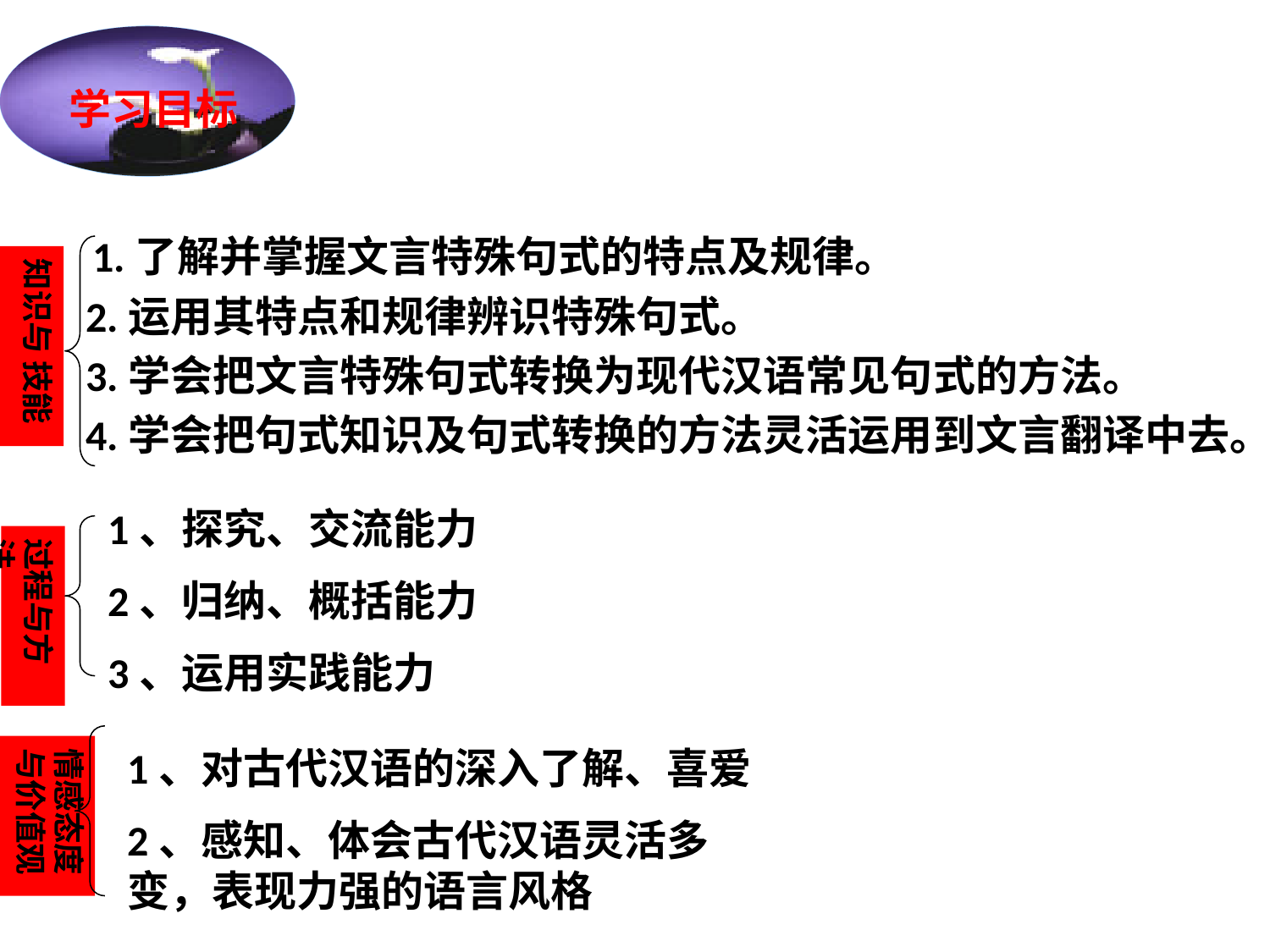

学习目标
    1.了解并掌握文言特殊句式的特点及规律。
    2.运用其特点和规律辨识特殊句式。
    3.学会把文言特殊句式转换为现代汉语常见句式的方法。
    4.学会把句式知识及句式转换的方法灵活运用到文言翻译中去。

知识与 技能
1、探究、交流能力
2、归纳、概括能力
3、运用实践能力

过程与方法

情感态度与价值观
1、对古代汉语的深入了解、喜爱
2、感知、体会古代汉语灵活多    变，表现力强的语言风格